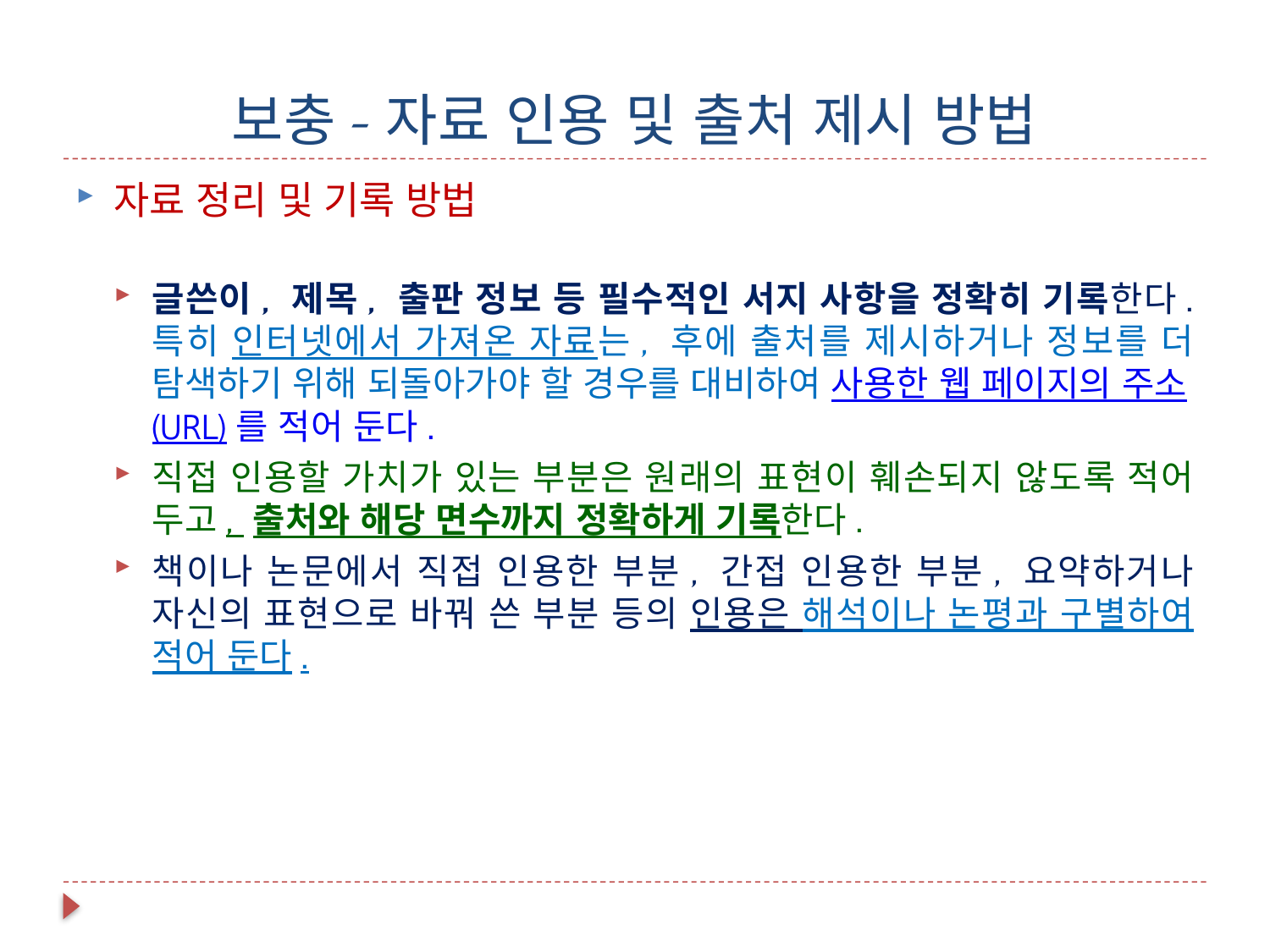

# 보충-자료 인용 및 출처 제시 방법
자료 정리 및 기록 방법

글쓴이, 제목, 출판 정보 등 필수적인 서지 사항을 정확히 기록한다. 특히 인터넷에서 가져온 자료는, 후에 출처를 제시하거나 정보를 더 탐색하기 위해 되돌아가야 할 경우를 대비하여 사용한 웹 페이지의 주소(URL)를 적어 둔다.
직접 인용할 가치가 있는 부분은 원래의 표현이 훼손되지 않도록 적어 두고, 출처와 해당 면수까지 정확하게 기록한다.
책이나 논문에서 직접 인용한 부분, 간접 인용한 부분, 요약하거나 자신의 표현으로 바꿔 쓴 부분 등의 인용은 해석이나 논평과 구별하여 적어 둔다.